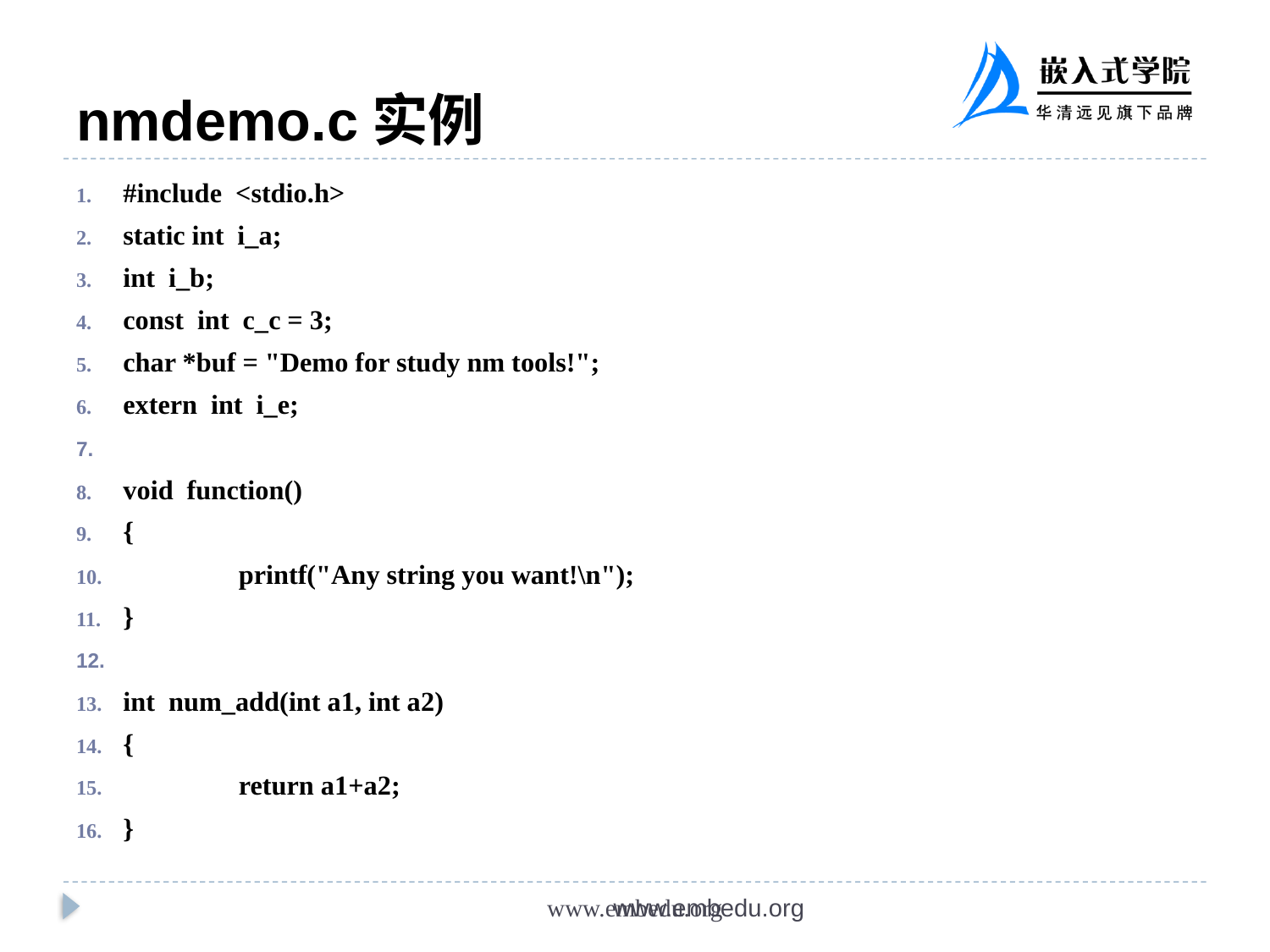

# nmdemo.c实例
#include  <stdio.h>
static int  i_a;
int  i_b;
const  int  c_c = 3;
char *buf = "Demo for study nm tools!";
extern  int  i_e;

void  function()
{
	printf("Any string you want!\n");
}

int  num_add(int a1, int a2)
{
	return a1+a2;
}
www.embedu.org
www.embedu.org